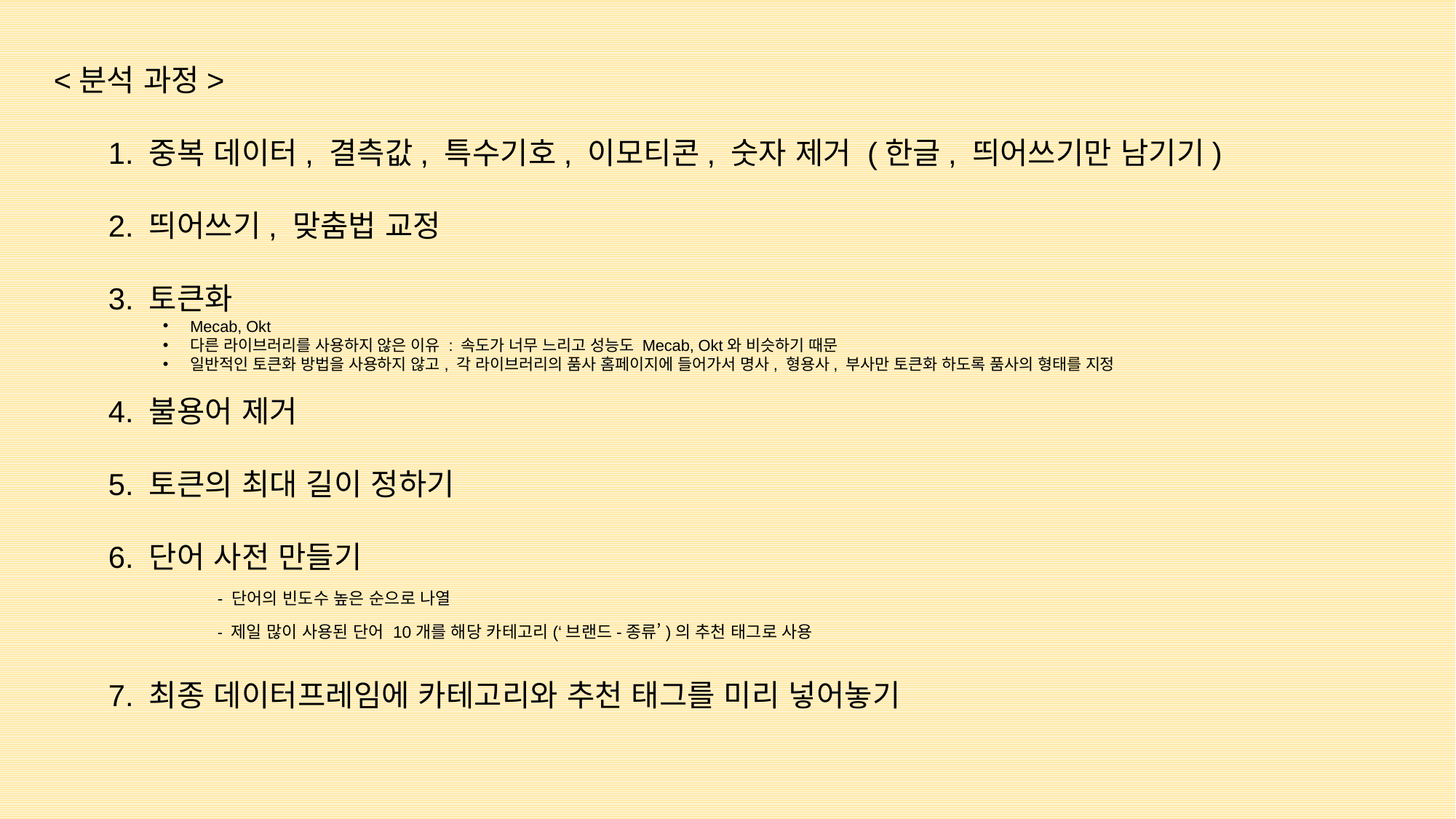

<분석 과정>

1. 중복 데이터, 결측값, 특수기호, 이모티콘, 숫자 제거 (한글, 띄어쓰기만 남기기)

2. 띄어쓰기, 맞춤법 교정

3. 토큰화
Mecab, Okt
다른 라이브러리를 사용하지 않은 이유 : 속도가 너무 느리고 성능도 Mecab, Okt와 비슷하기 때문
일반적인 토큰화 방법을 사용하지 않고, 각 라이브러리의 품사 홈페이지에 들어가서 명사, 형용사, 부사만 토큰화 하도록 품사의 형태를 지정

4. 불용어 제거

5. 토큰의 최대 길이 정하기

6. 단어 사전 만들기
	- 단어의 빈도수 높은 순으로 나열
	- 제일 많이 사용된 단어 10개를 해당 카테고리(‘브랜드-종류’)의 추천 태그로 사용

7. 최종 데이터프레임에 카테고리와 추천 태그를 미리 넣어놓기